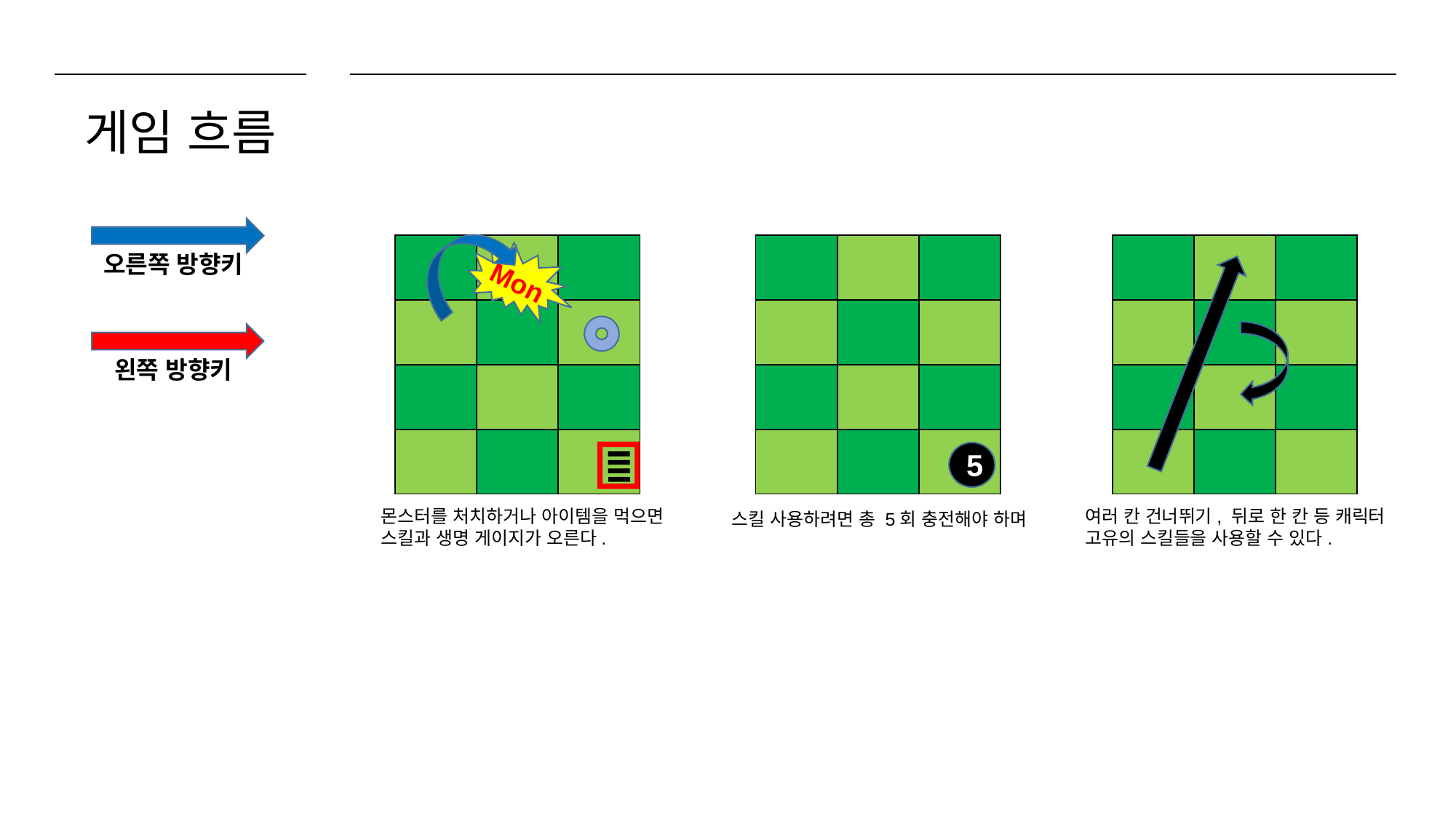

게임 흐름

|  |  |  |
| --- | --- | --- |
|  |  |  |
|  |  |  |
|  |  |  |
|  |  |  |
| --- | --- | --- |
|  |  |  |
|  |  |  |
|  |  |  |
|  |  |  |
| --- | --- | --- |
|  |  |  |
|  |  |  |
|  |  |  |

오른쪽 방향키

Mon

왼쪽 방향키

5

몬스터를 처치하거나 아이템을 먹으면
스킬과 생명 게이지가 오른다.
여러 칸 건너뛰기, 뒤로 한 칸 등 캐릭터
고유의 스킬들을 사용할 수 있다.
스킬 사용하려면 총 5회 충전해야 하며